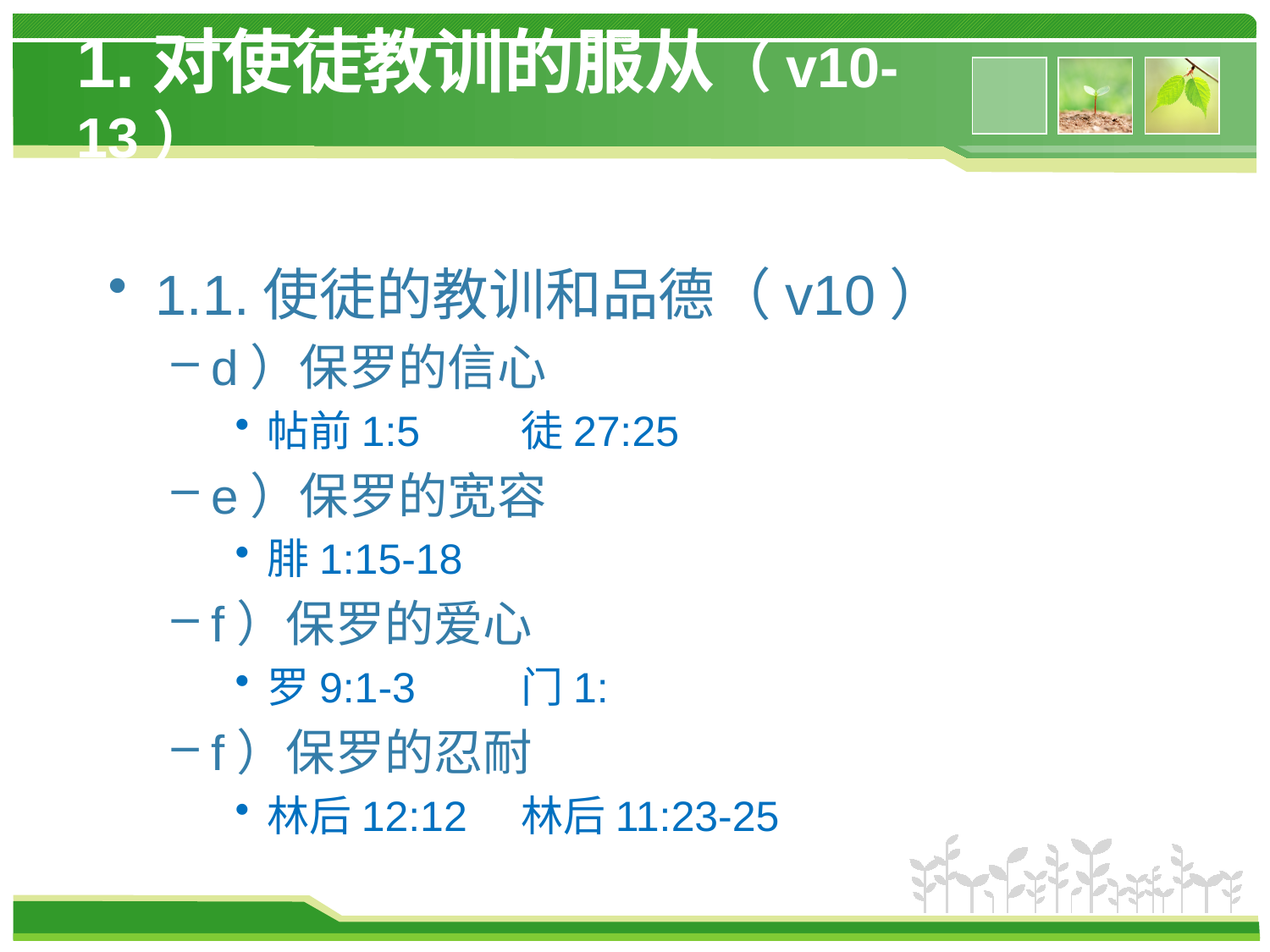

# 1.对使徒教训的服从（v10-13）
1.1.使徒的教训和品德（v10）
d）保罗的信心
帖前1:5	徒27:25
e）保罗的宽容
腓1:15-18
f）保罗的爱心
罗9:1-3	门1:
f）保罗的忍耐
林后12:12	林后11:23-25